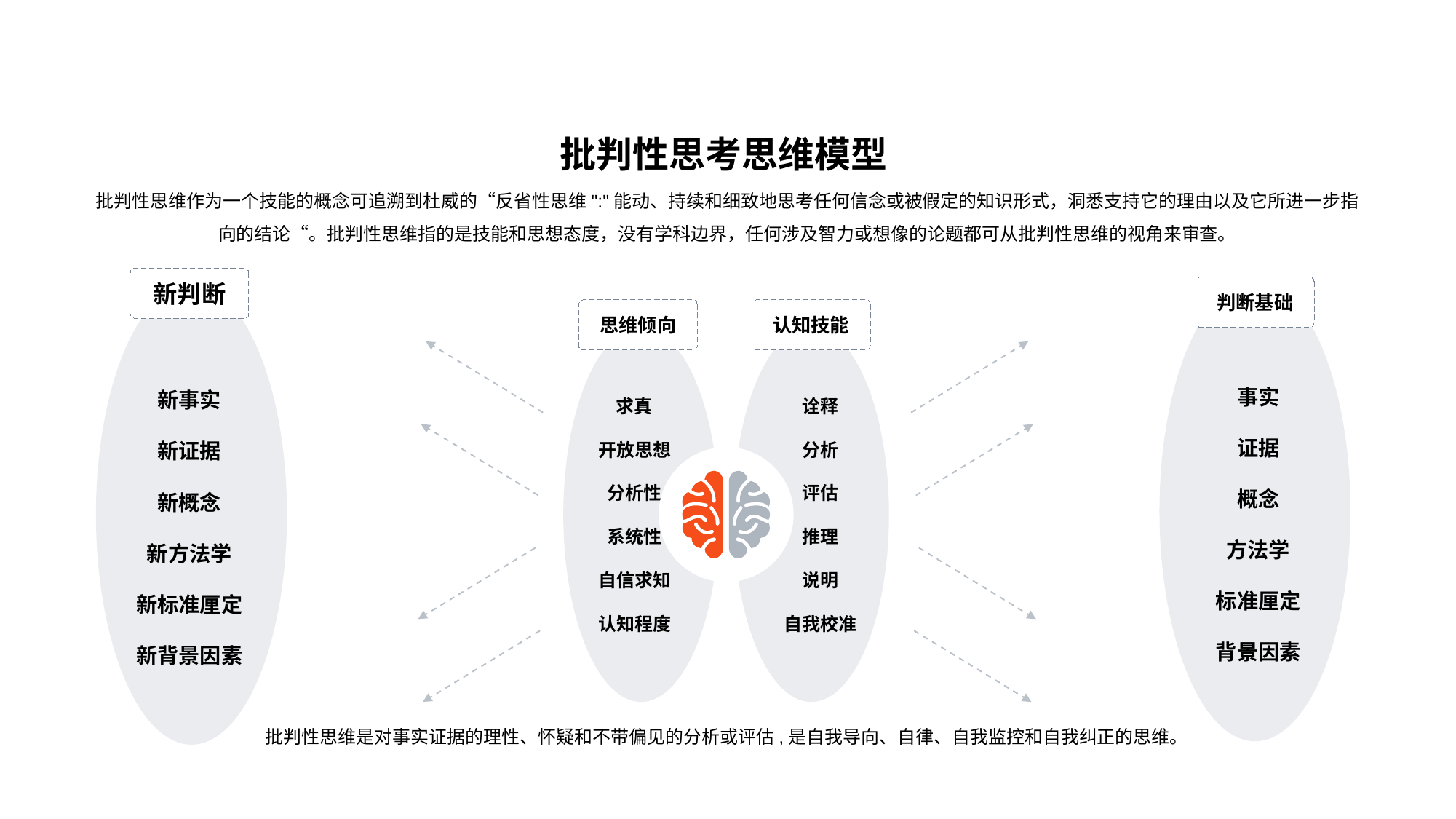

批判性思考思维模型
批判性思维作为一个技能的概念可追溯到杜威的“反省性思维":"能动、持续和细致地思考任何信念或被假定的知识形式，洞悉支持它的理由以及它所进一步指向的结论“。批判性思维指的是技能和思想态度，没有学科边界，任何涉及智力或想像的论题都可从批判性思维的视角来审查。
新判断
判断基础

事实
证据
概念
方法学
标准厘定
背景因素

新事实
新证据
新概念
新方法学
新标准厘定
新背景因素

诠释
分析
评估
推理
说明
自我校准
求真
开放思想
分析性
系统性
自信求知
认知程度

思维倾向
认知技能
批判性思维是对事实证据的理性、怀疑和不带偏见的分析或评估,是自我导向、自律、自我监控和自我纠正的思维。